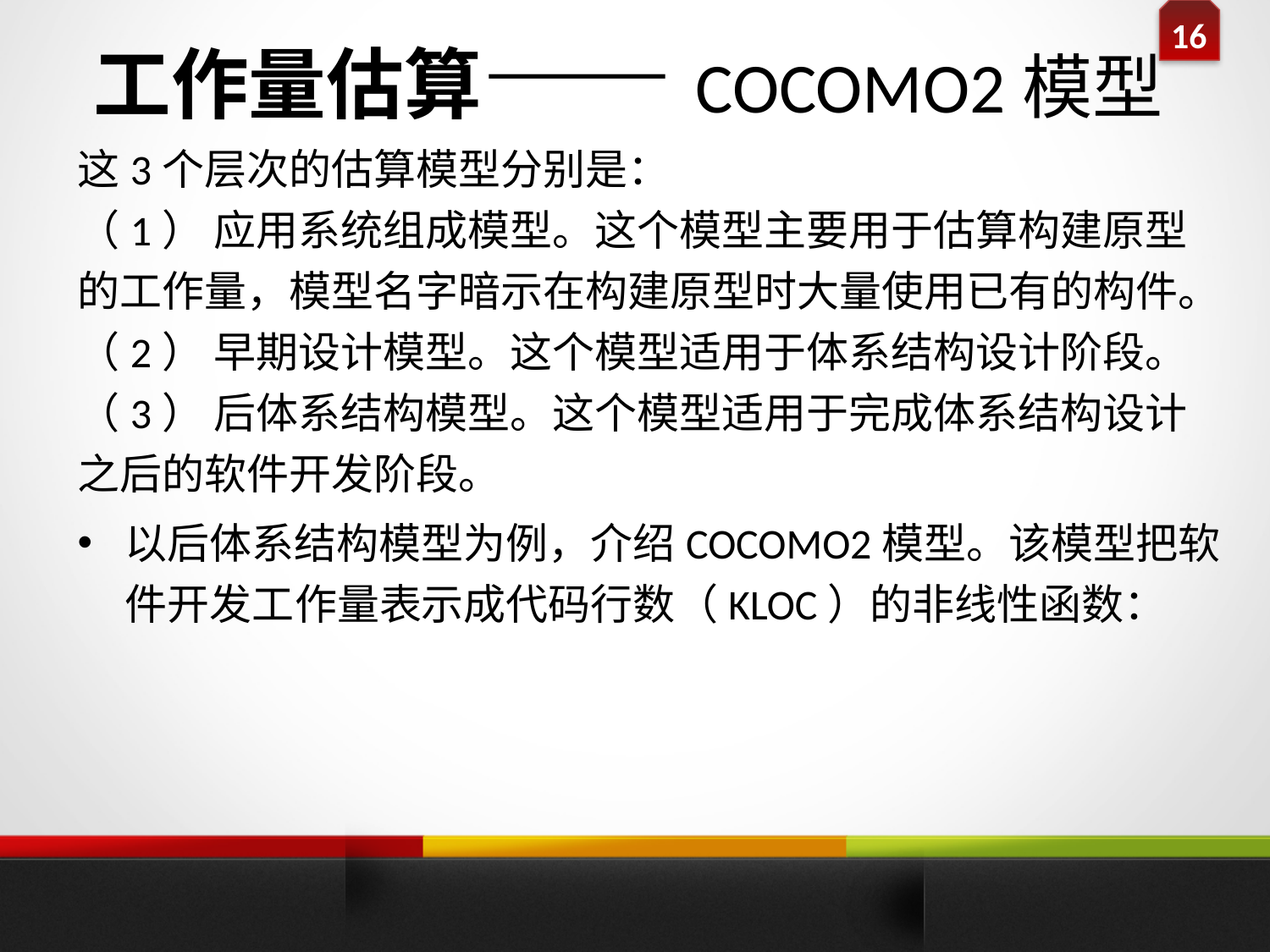

# 工作量估算——COCOMO2模型
这3个层次的估算模型分别是：
（1） 应用系统组成模型。这个模型主要用于估算构建原型的工作量，模型名字暗示在构建原型时大量使用已有的构件。
（2） 早期设计模型。这个模型适用于体系结构设计阶段。
（3） 后体系结构模型。这个模型适用于完成体系结构设计之后的软件开发阶段。
以后体系结构模型为例，介绍COCOMO2模型。该模型把软件开发工作量表示成代码行数（KLOC）的非线性函数：